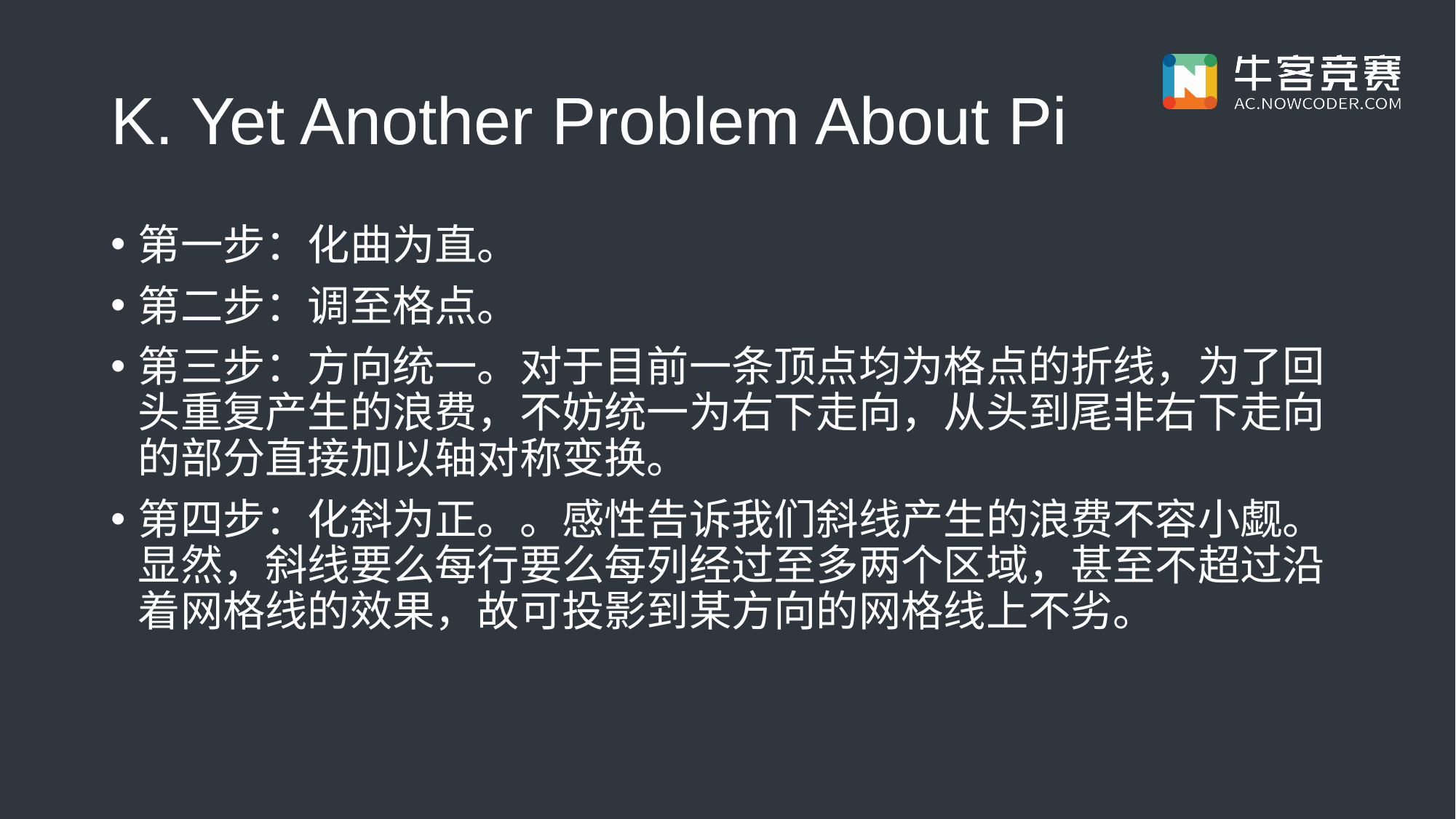

# K. Yet Another Problem About Pi
第一步：化曲为直。
第二步：调至格点。
第三步：方向统一。对于目前一条顶点均为格点的折线，为了回头重复产生的浪费，不妨统一为右下走向，从头到尾非右下走向的部分直接加以轴对称变换。
第四步：化斜为正。。感性告诉我们斜线产生的浪费不容小觑。显然，斜线要么每行要么每列经过至多两个区域，甚至不超过沿着网格线的效果，故可投影到某方向的网格线上不劣。